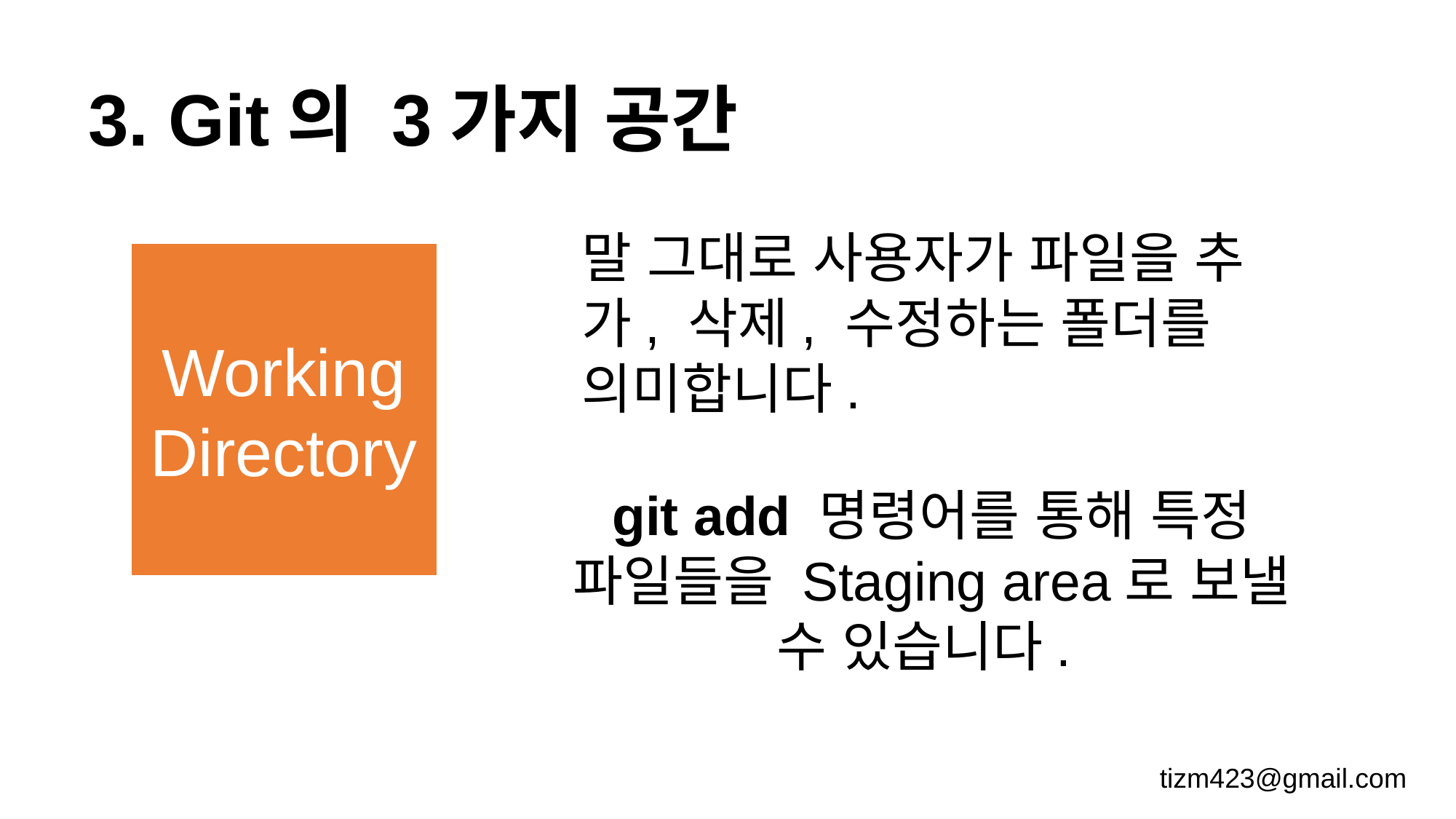

3. Git의 3가지 공간
말 그대로 사용자가 파일을 추가, 삭제, 수정하는 폴더를 의미합니다.
Working
Directory
git add 명령어를 통해 특정 파일들을 Staging area로 보낼 수 있습니다.
tizm423@gmail.com